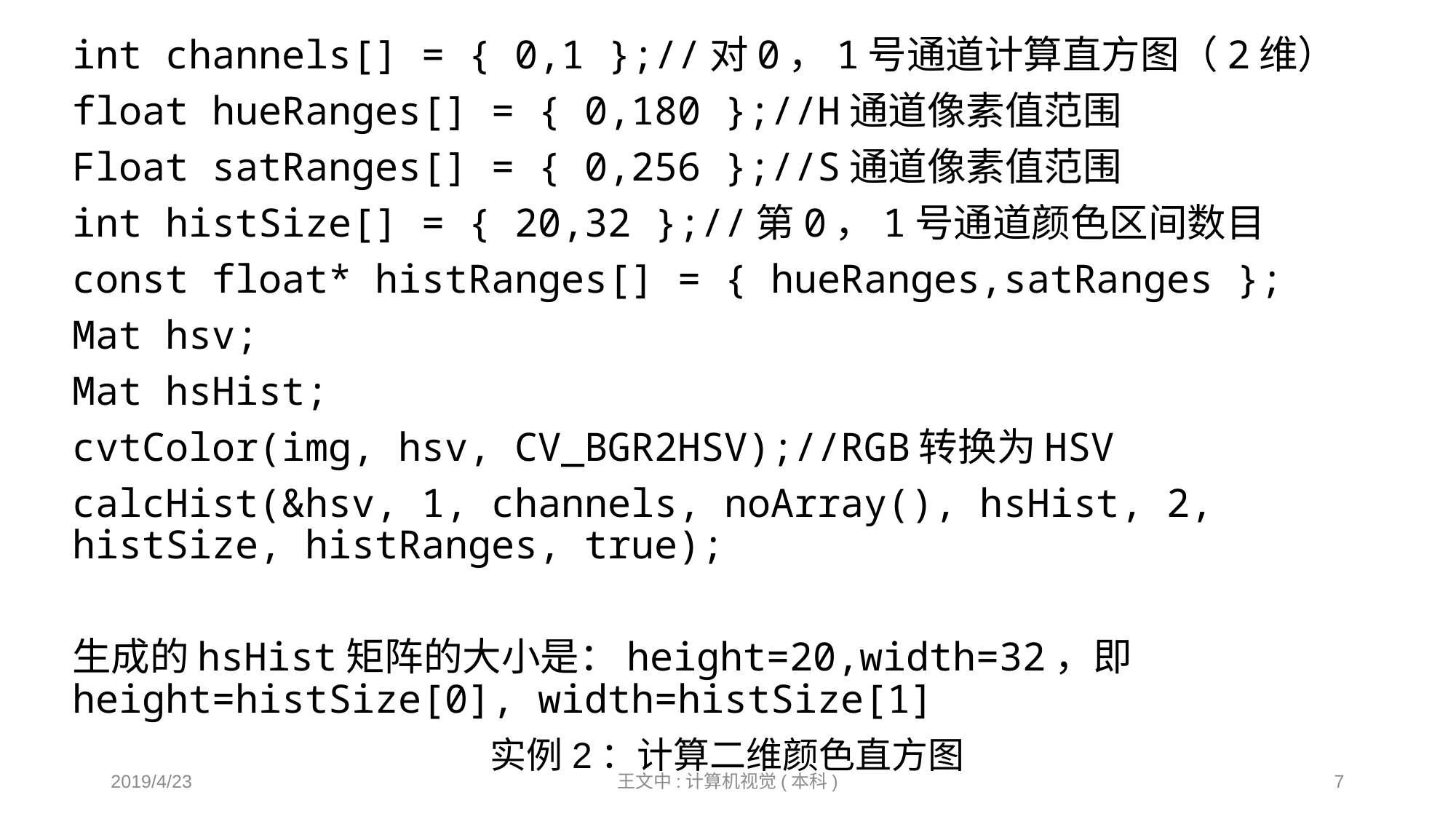

int channels[] = { 0,1 };//对0，1号通道计算直方图（2维）
float hueRanges[] = { 0,180 };//H通道像素值范围
Float satRanges[] = { 0,256 };//S通道像素值范围
int histSize[] = { 20,32 };//第0，1号通道颜色区间数目
const float* histRanges[] = { hueRanges,satRanges };
Mat hsv;
Mat hsHist;
cvtColor(img, hsv, CV_BGR2HSV);//RGB转换为HSV
calcHist(&hsv, 1, channels, noArray(), hsHist, 2, histSize, histRanges, true);

生成的hsHist矩阵的大小是：height=20,width=32，即height=histSize[0], width=histSize[1]
实例2：计算二维颜色直方图
2019/4/23
王文中:计算机视觉(本科)
7